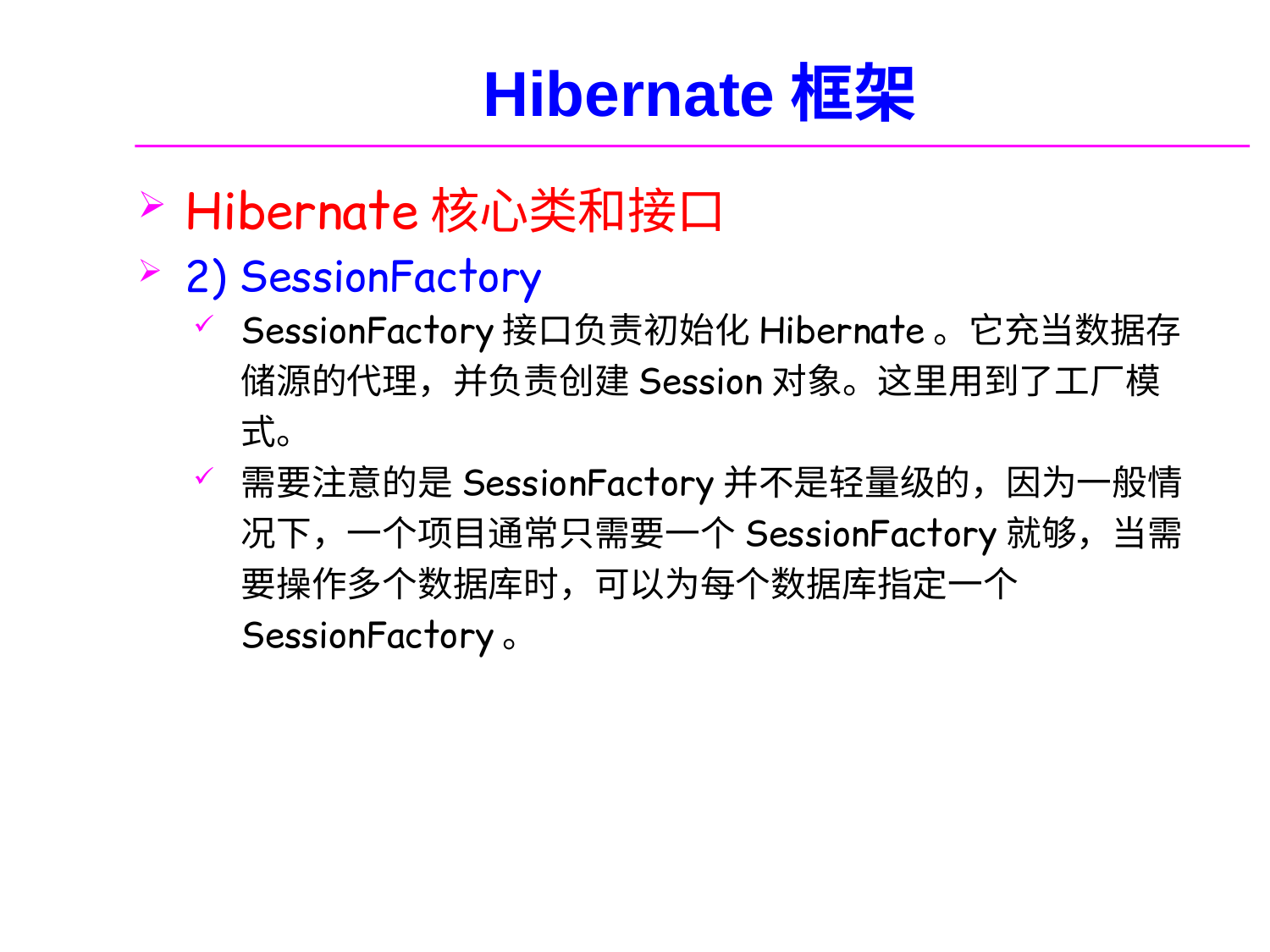

# Hibernate框架
Hibernate核心类和接口
2) SessionFactory
SessionFactory接口负责初始化Hibernate。它充当数据存储源的代理，并负责创建Session对象。这里用到了工厂模式。
需要注意的是SessionFactory并不是轻量级的，因为一般情况下，一个项目通常只需要一个SessionFactory就够，当需要操作多个数据库时，可以为每个数据库指定一个SessionFactory。

51